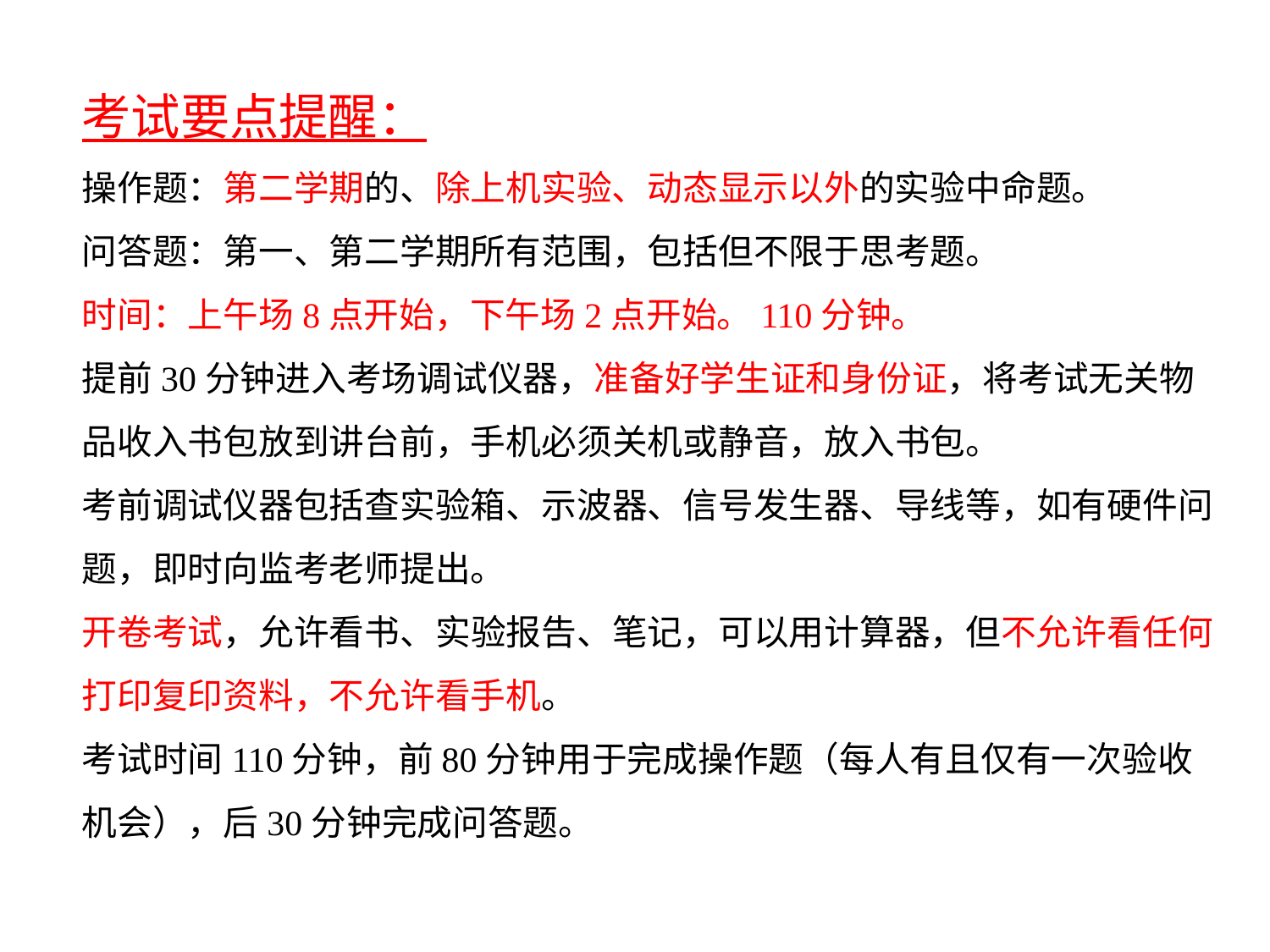

考试要点提醒：
操作题：第二学期的、除上机实验、动态显示以外的实验中命题。
问答题：第一、第二学期所有范围，包括但不限于思考题。
时间：上午场8点开始，下午场2点开始。110分钟。
提前30分钟进入考场调试仪器，准备好学生证和身份证，将考试无关物品收入书包放到讲台前，手机必须关机或静音，放入书包。
考前调试仪器包括查实验箱、示波器、信号发生器、导线等，如有硬件问题，即时向监考老师提出。
开卷考试，允许看书、实验报告、笔记，可以用计算器，但不允许看任何打印复印资料，不允许看手机。
考试时间110分钟，前80分钟用于完成操作题（每人有且仅有一次验收机会），后30分钟完成问答题。